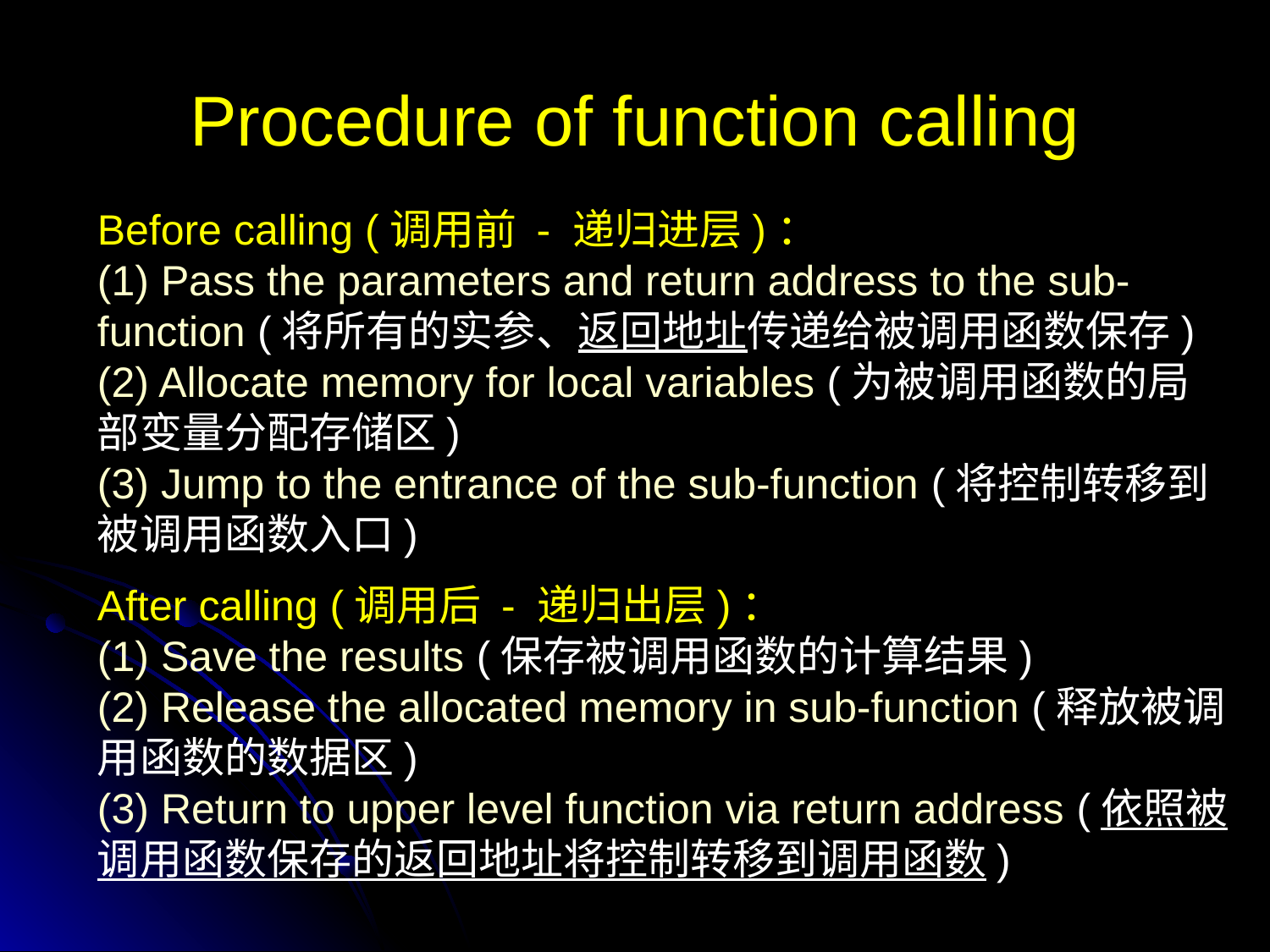

# Procedure of function calling
Before calling (调用前 - 递归进层)：
(1) Pass the parameters and return address to the sub-function (将所有的实参、返回地址传递给被调用函数保存)
(2) Allocate memory for local variables (为被调用函数的局部变量分配存储区)
(3) Jump to the entrance of the sub-function (将控制转移到被调用函数入口)
After calling (调用后 - 递归出层)：
(1) Save the results (保存被调用函数的计算结果)
(2) Release the allocated memory in sub-function (释放被调用函数的数据区)
(3) Return to upper level function via return address (依照被调用函数保存的返回地址将控制转移到调用函数)